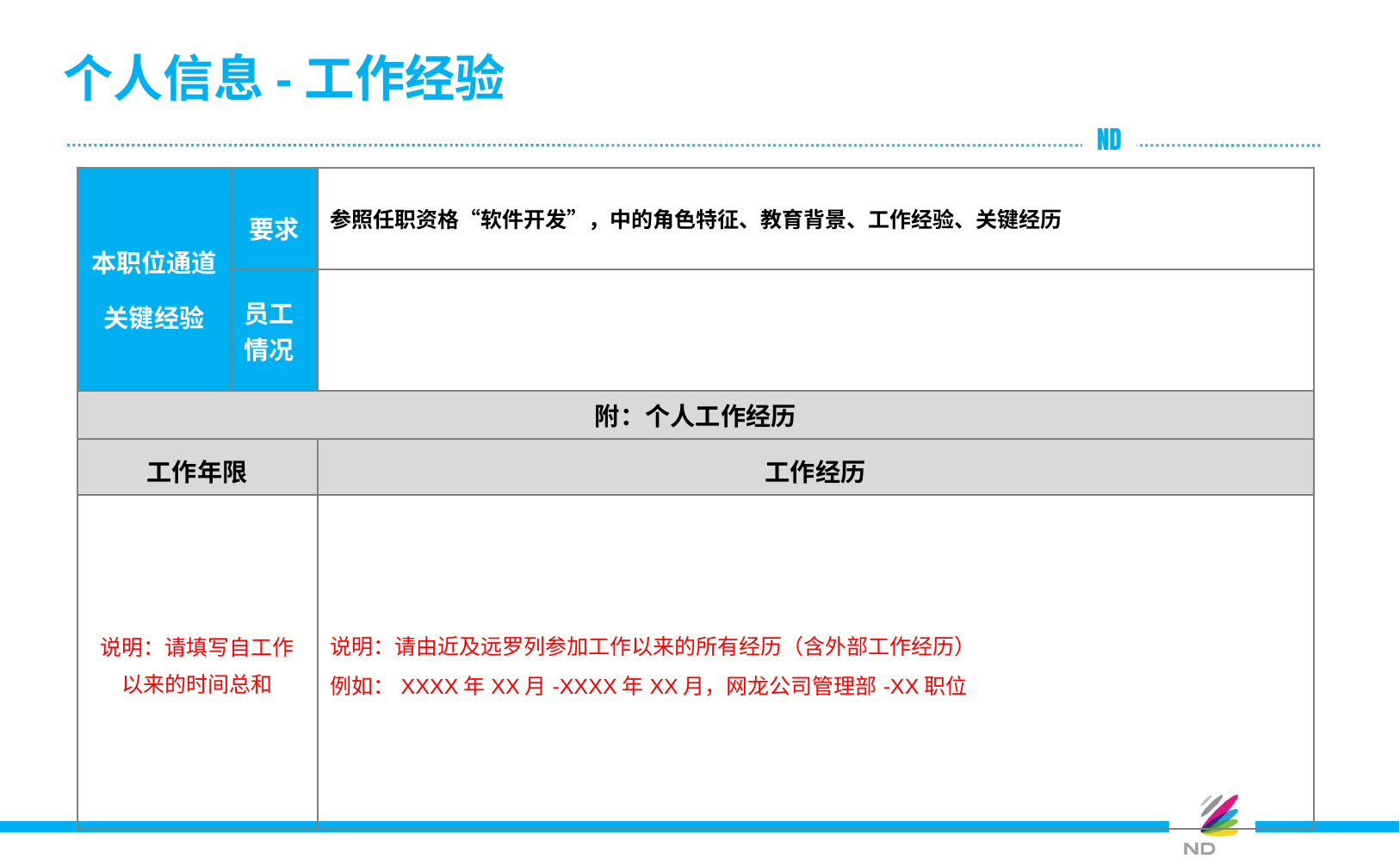

# 个人信息-工作经验
| 本职位通道关键经验 | 要求 | 参照任职资格“软件开发”，中的角色特征、教育背景、工作经验、关键经历 |
| --- | --- | --- |
|  | 员工情况 |  |
| 附：个人工作经历 |  |  |
| 工作年限 |  | 工作经历 |
| 说明：请填写自工作以来的时间总和 |  | 说明：请由近及远罗列参加工作以来的所有经历（含外部工作经历） 例如：XXXX年XX月-XXXX年XX月，网龙公司管理部-XX职位 |
5